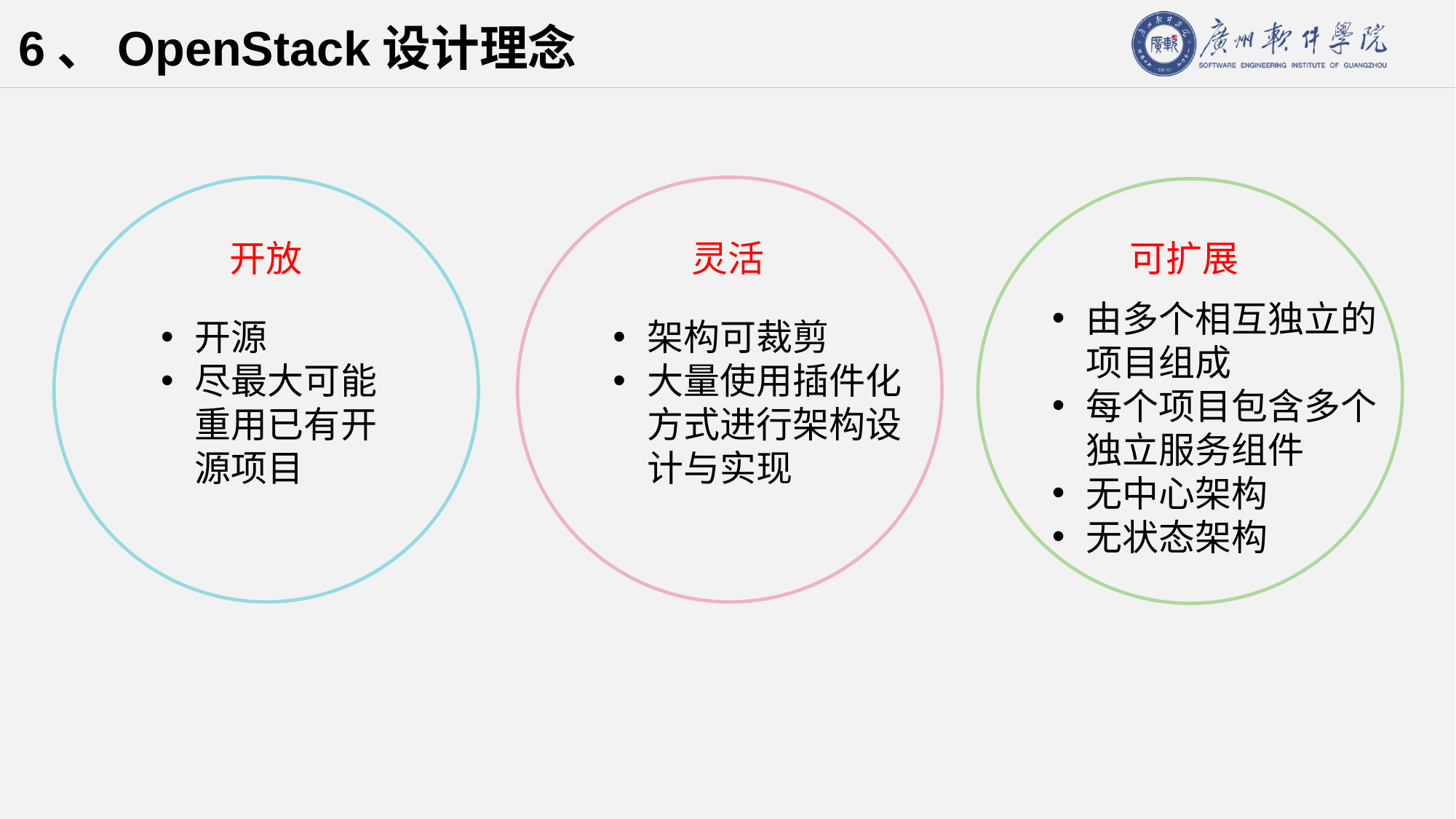

# 6、OpenStack设计理念

开放
灵活
可扩展
由多个相互独立的项目组成
每个项目包含多个独立服务组件
无中心架构
无状态架构

开源
尽最大可能重用已有开源项目

架构可裁剪
大量使用插件化方式进行架构设计与实现